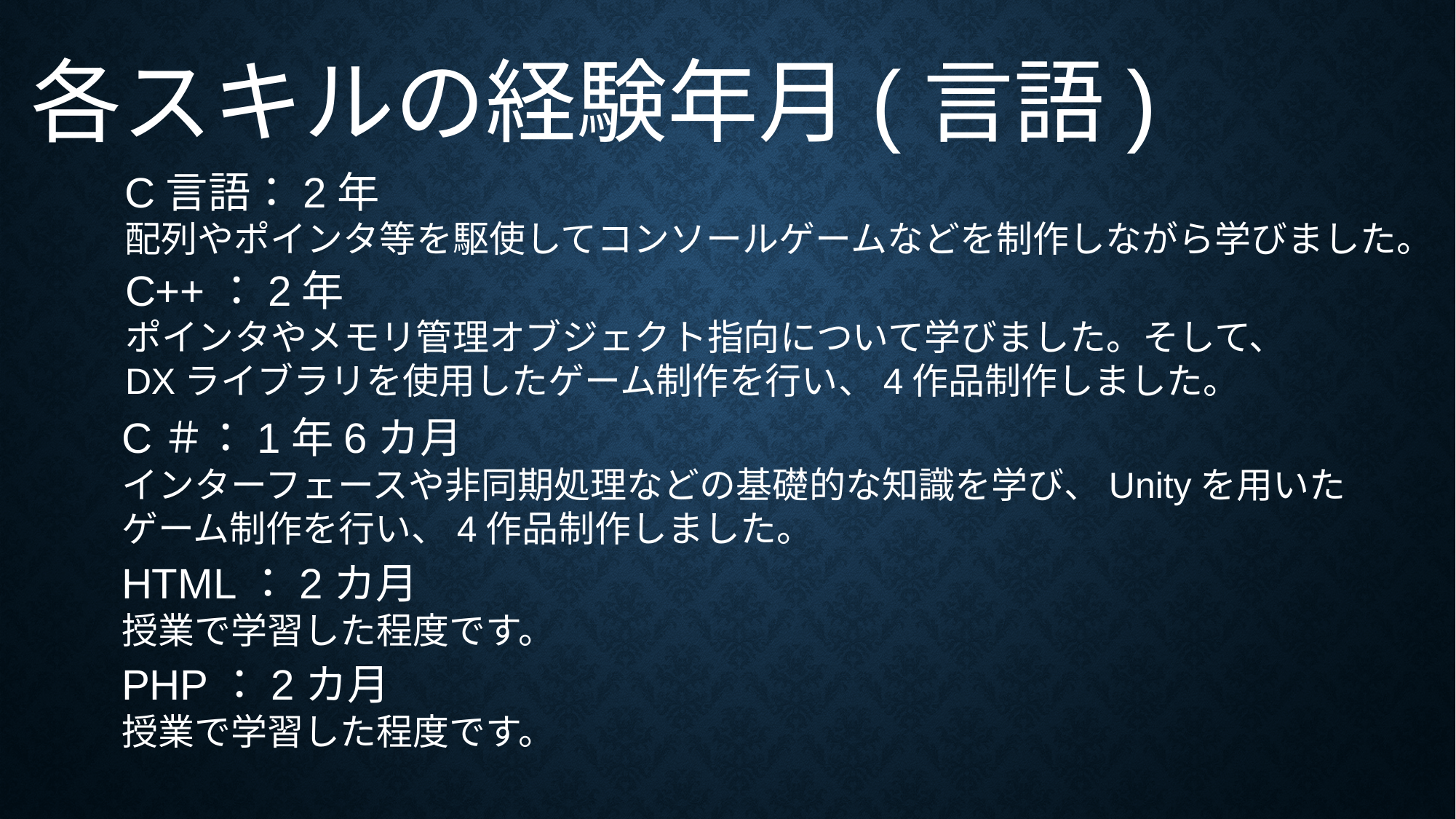

各スキルの経験年月(言語)
C言語：2年
配列やポインタ等を駆使してコンソールゲームなどを制作しながら学びました。
C++：2年
ポインタやメモリ管理オブジェクト指向について学びました。そして、
DXライブラリを使用したゲーム制作を行い、4作品制作しました。
C＃：1年6カ月
インターフェースや非同期処理などの基礎的な知識を学び、Unityを用いた
ゲーム制作を行い、4作品制作しました。
HTML：2カ月
授業で学習した程度です。
PHP：2カ月
授業で学習した程度です。